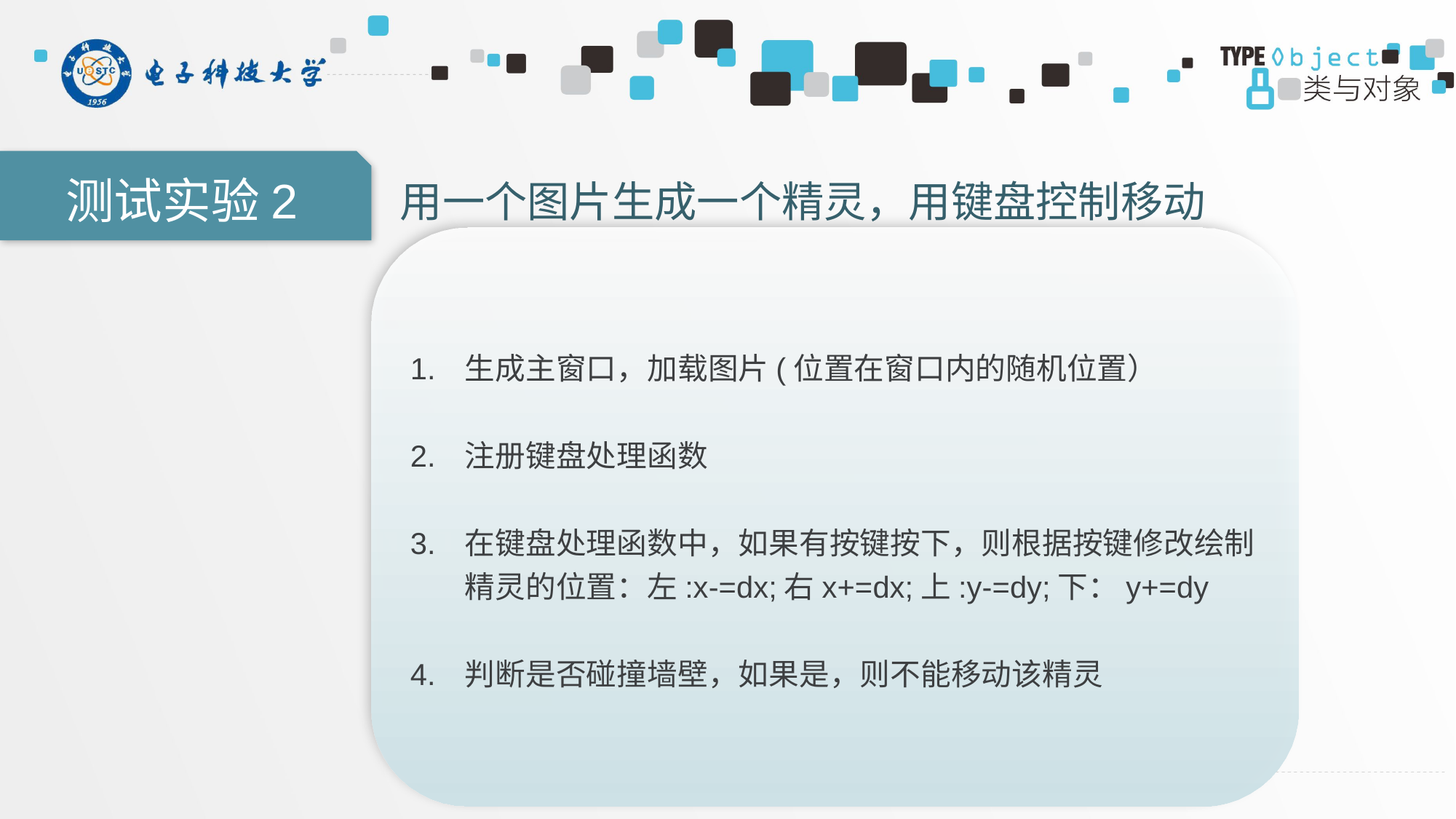

测试实验2
用一个图片生成一个精灵，用键盘控制移动
生成主窗口，加载图片(位置在窗口内的随机位置）

注册键盘处理函数

在键盘处理函数中，如果有按键按下，则根据按键修改绘制精灵的位置：左:x-=dx;右x+=dx;上:y-=dy;下：y+=dy

判断是否碰撞墙壁，如果是，则不能移动该精灵